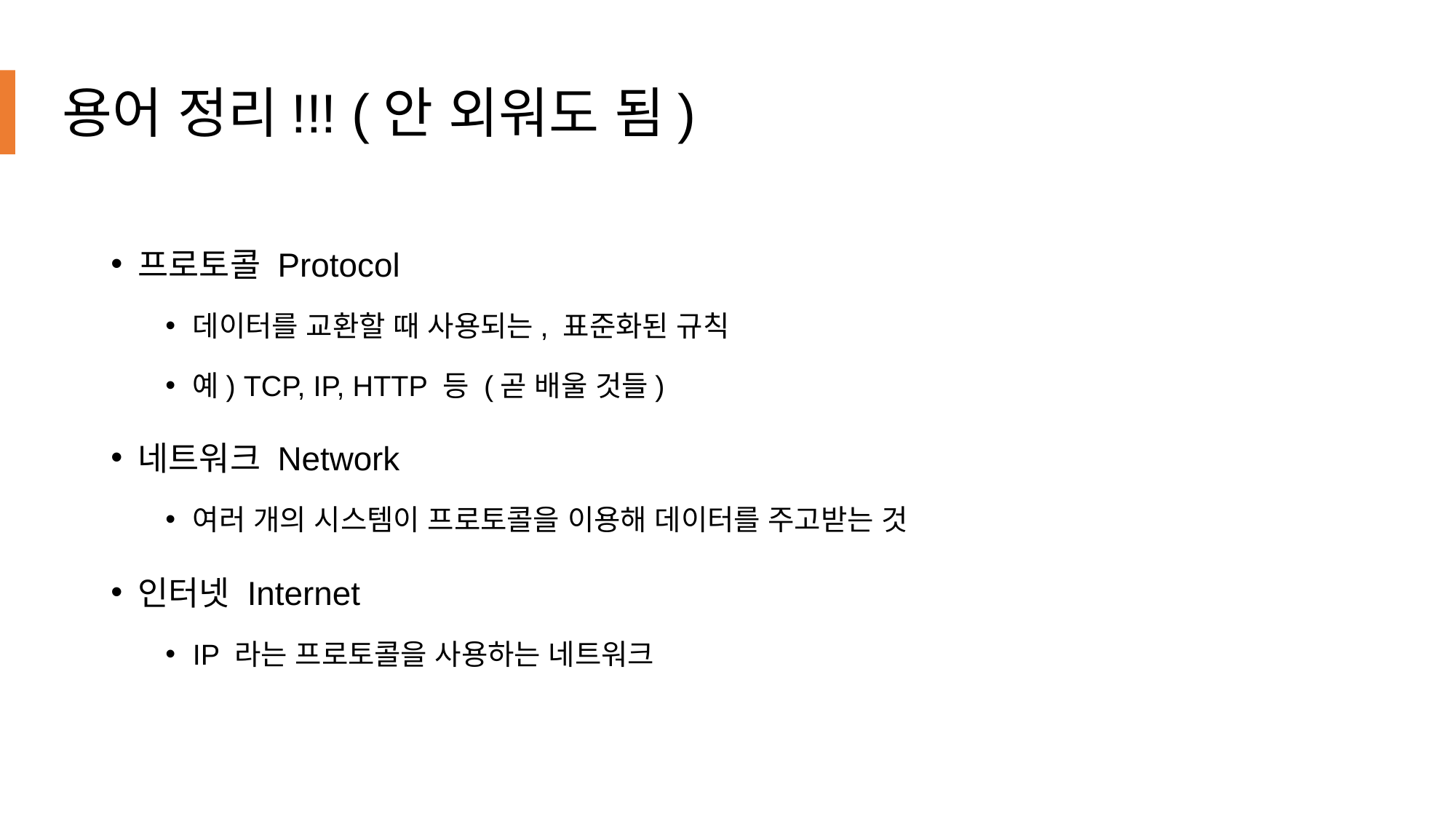

# 용어 정리!!! (안 외워도 됨)

프로토콜 Protocol
데이터를 교환할 때 사용되는, 표준화된 규칙
예) TCP, IP, HTTP 등 (곧 배울 것들)
네트워크 Network
여러 개의 시스템이 프로토콜을 이용해 데이터를 주고받는 것
인터넷 Internet
IP 라는 프로토콜을 사용하는 네트워크